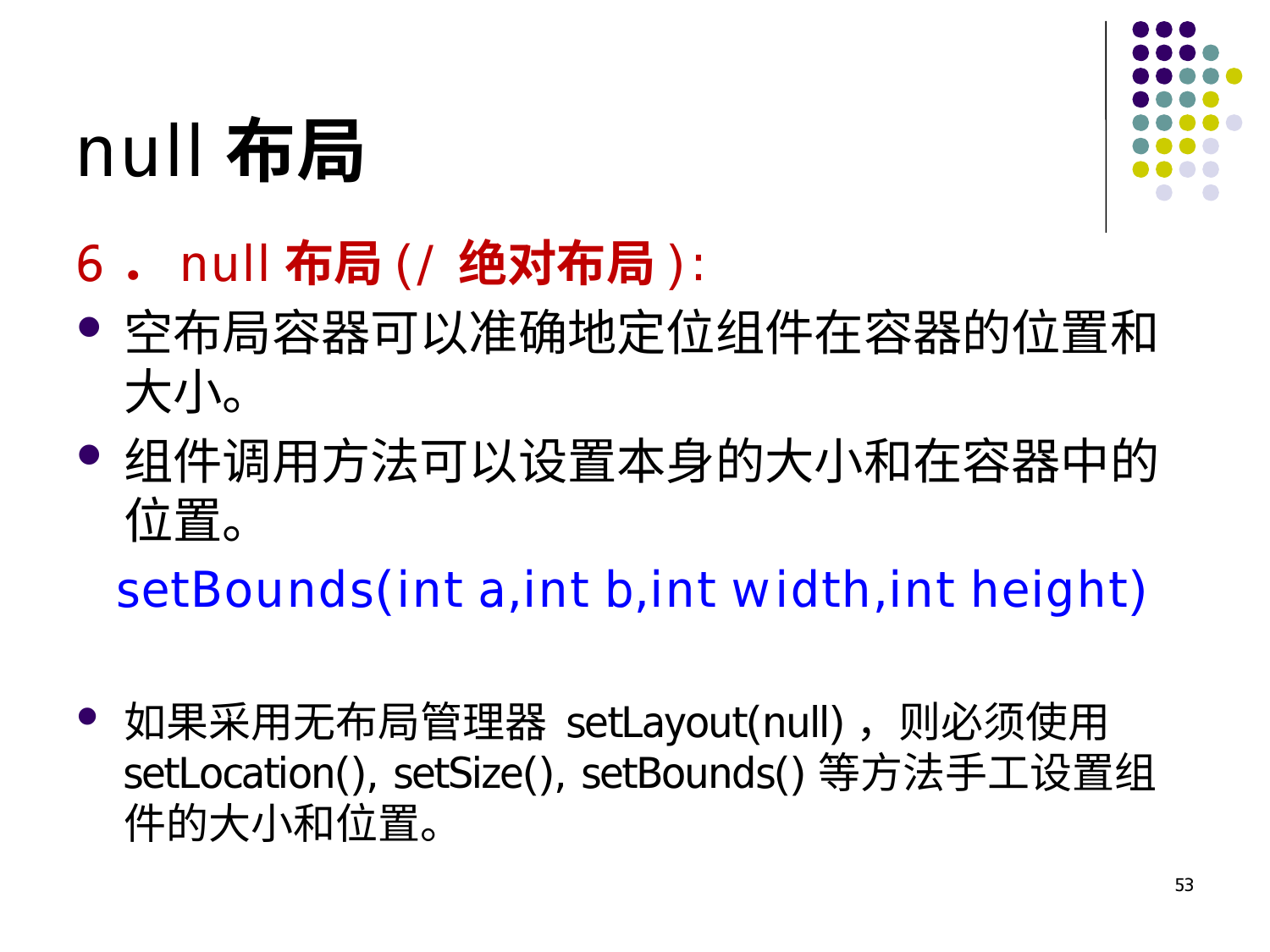

# null布局
6．null布局(/绝对布局):
空布局容器可以准确地定位组件在容器的位置和大小。
组件调用方法可以设置本身的大小和在容器中的位置。
setBounds(int a,int b,int width,int height)

如果采用无布局管理器 setLayout(null)，则必须使用setLocation(), setSize(), setBounds()等方法手工设置组件的大小和位置。
53